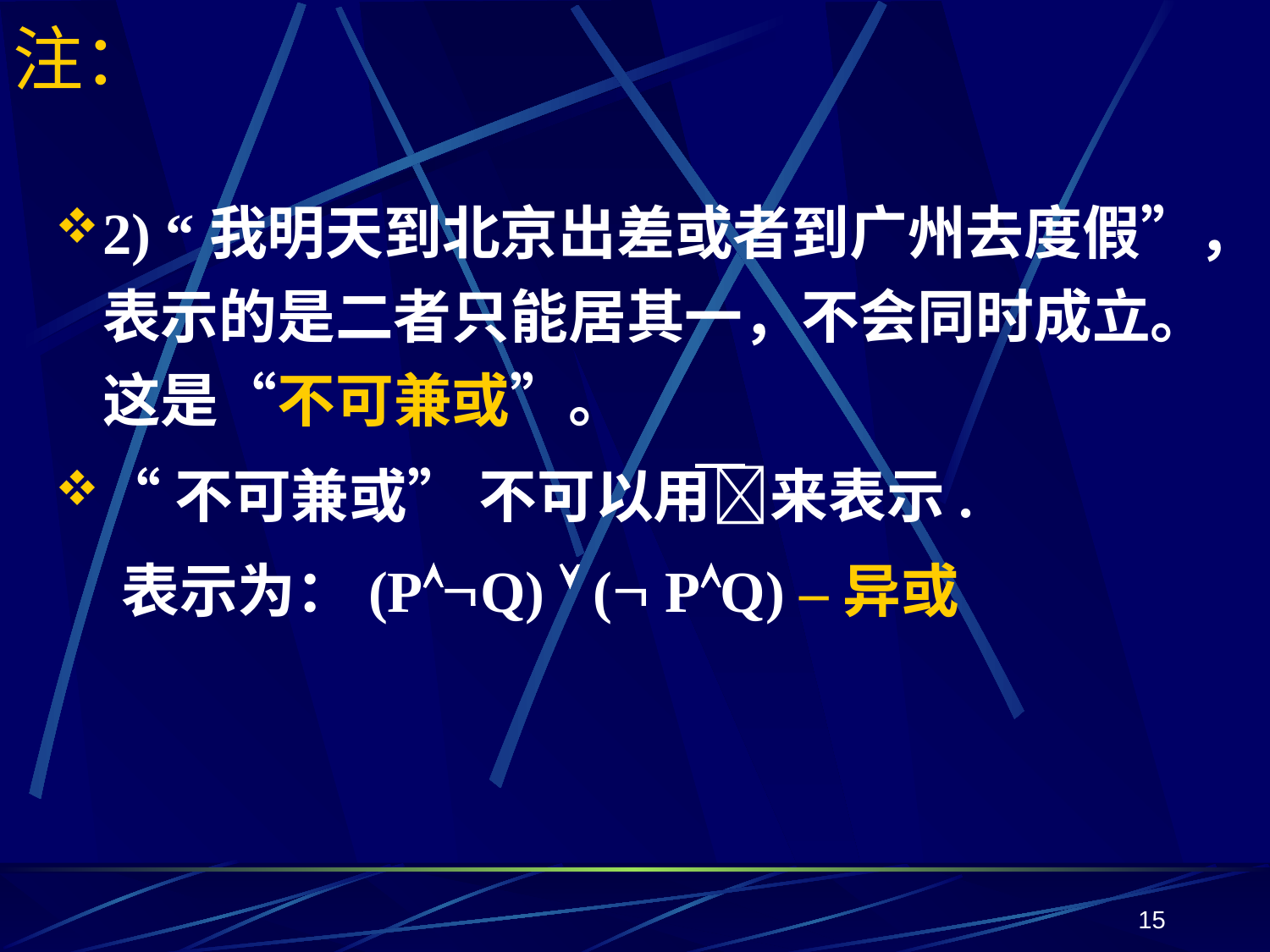

# 注：
2) “我明天到北京出差或者到广州去度假”，表示的是二者只能居其一，不会同时成立。这是“不可兼或”。
“不可兼或” 不可以用∨来表示.
    表示为：(P∧¬Q) ∨ (¬ P∧Q) –异或

15